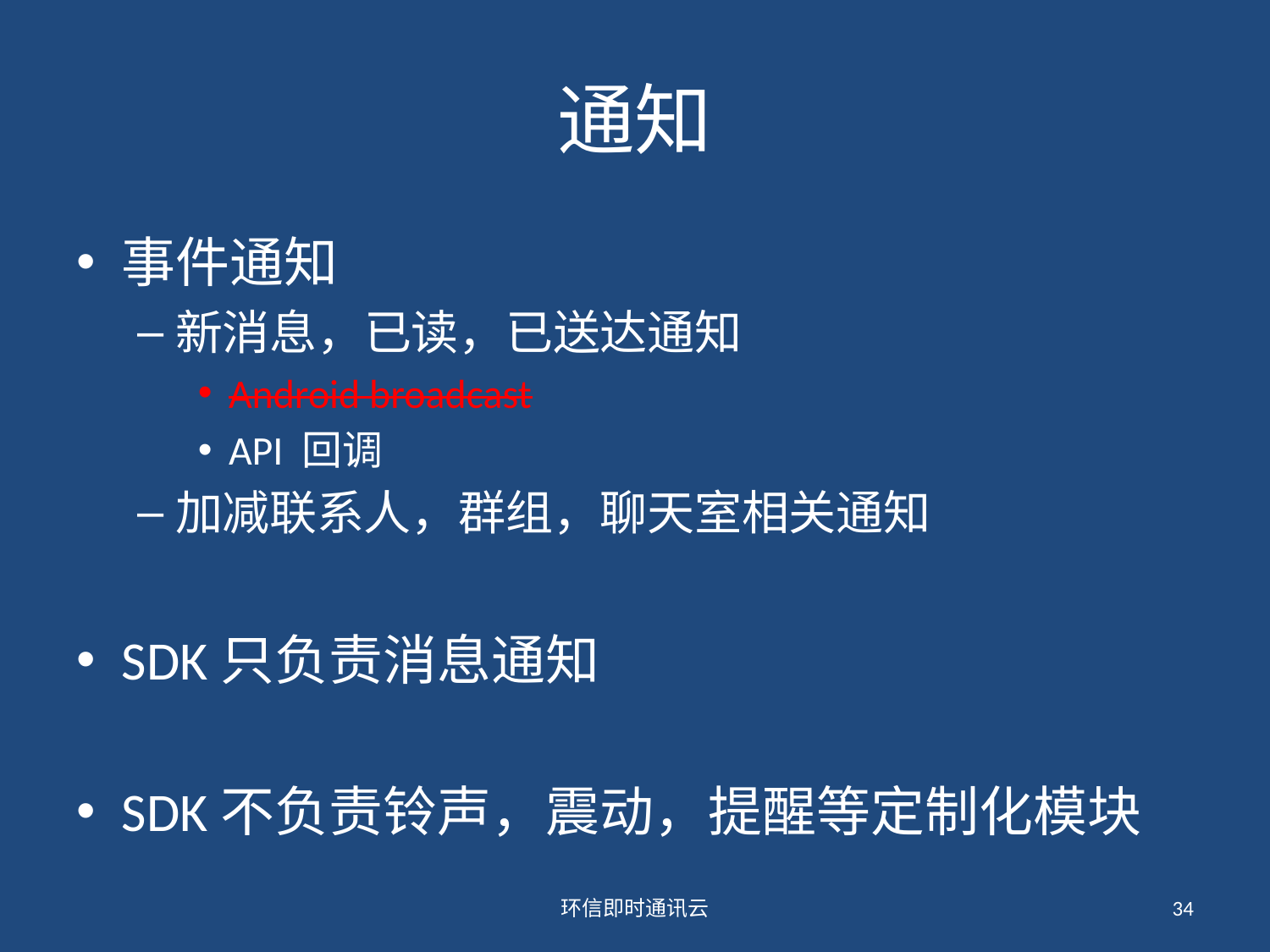

# 通知
事件通知
新消息，已读，已送达通知
Android broadcast
API 回调
加减联系人，群组，聊天室相关通知

SDK只负责消息通知

SDK不负责铃声，震动，提醒等定制化模块
环信即时通讯云
34